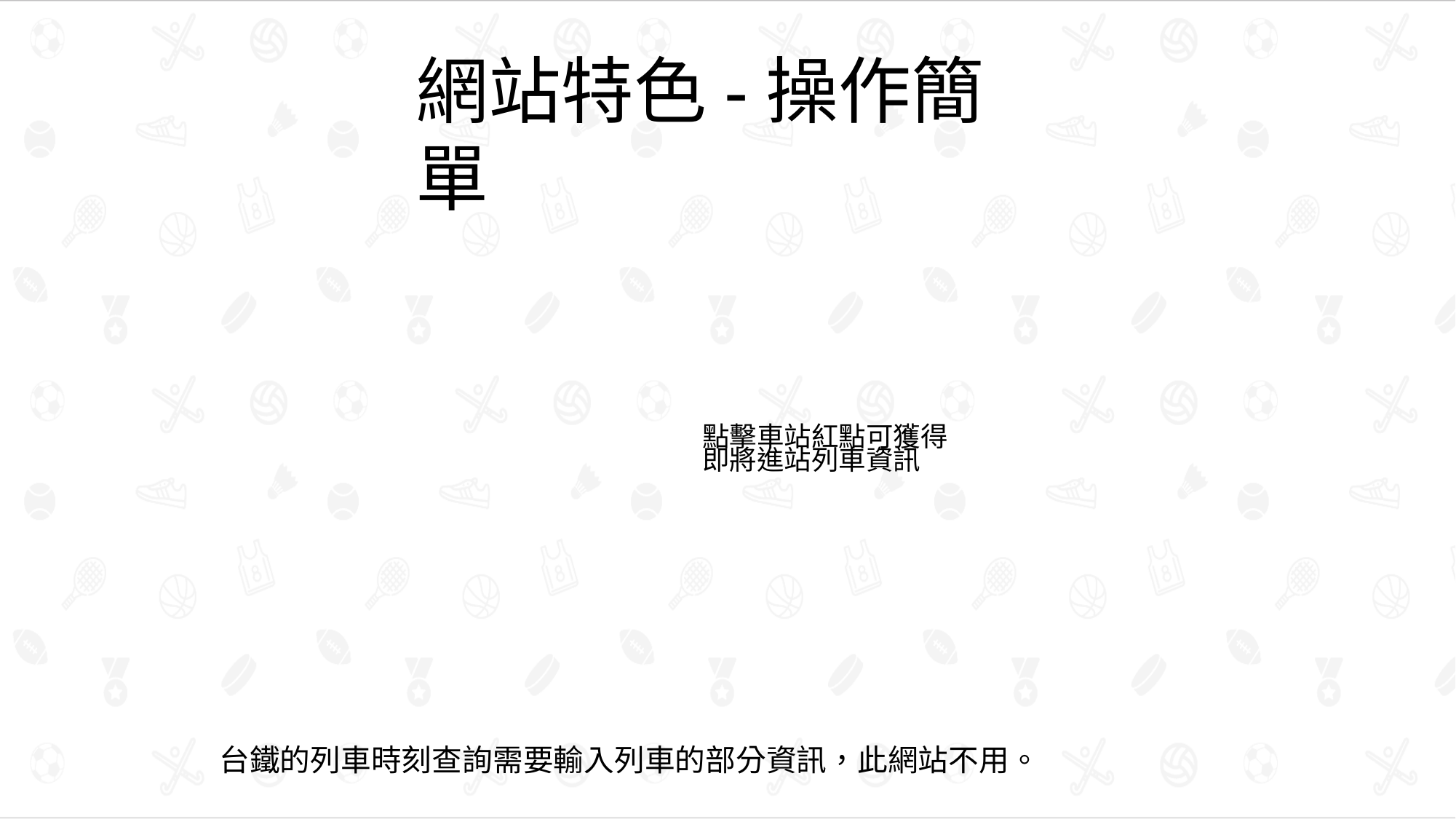

網站特色-操作簡單
點擊車站紅點可獲得即將進站列車資訊
台鐵的列車時刻查詢需要輸入列車的部分資訊，此網站不用。